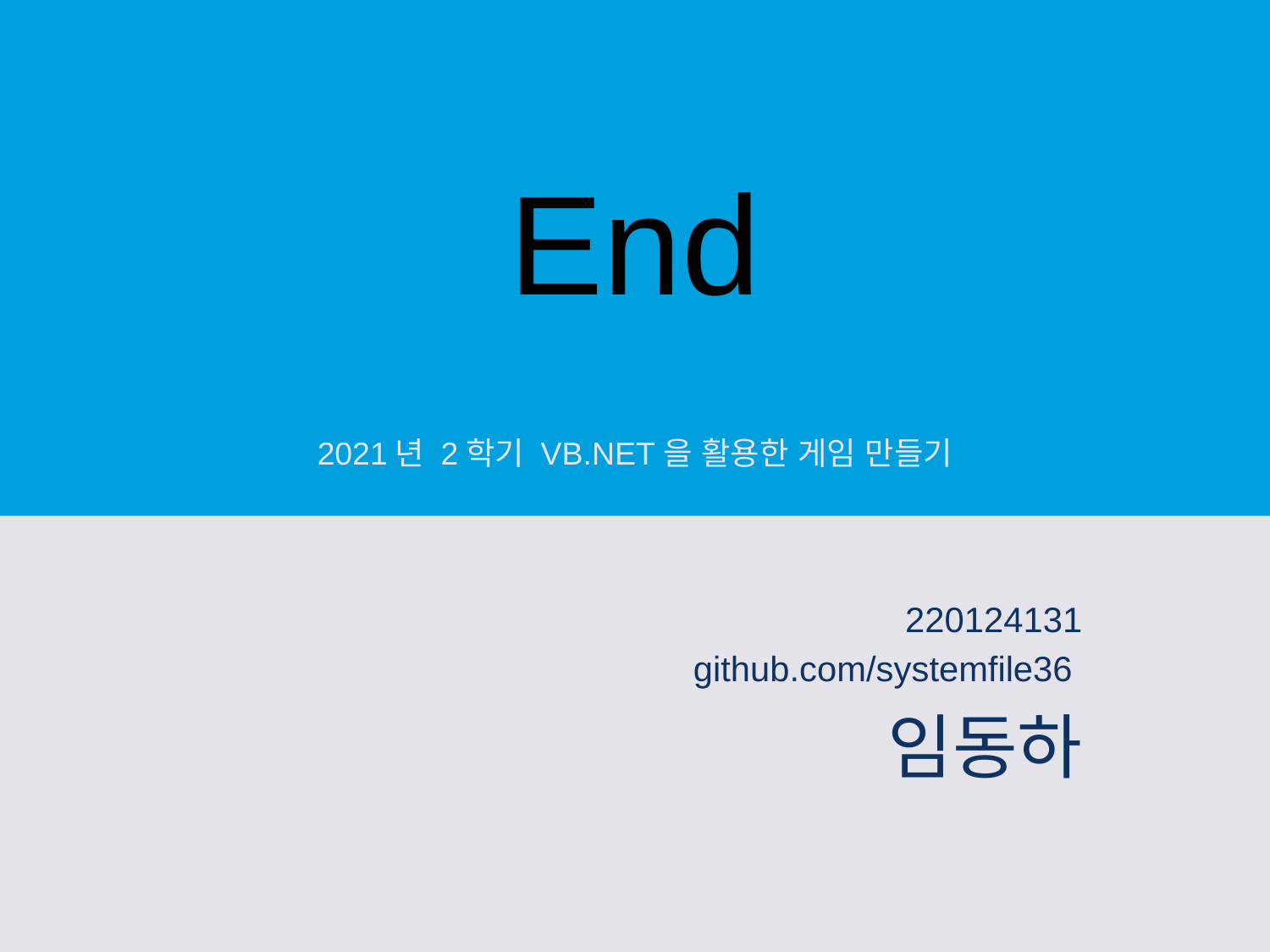

2021년 2학기 VB.NET을 활용한 게임 만들기

End

220124131
github.com/systemfile36
임동하